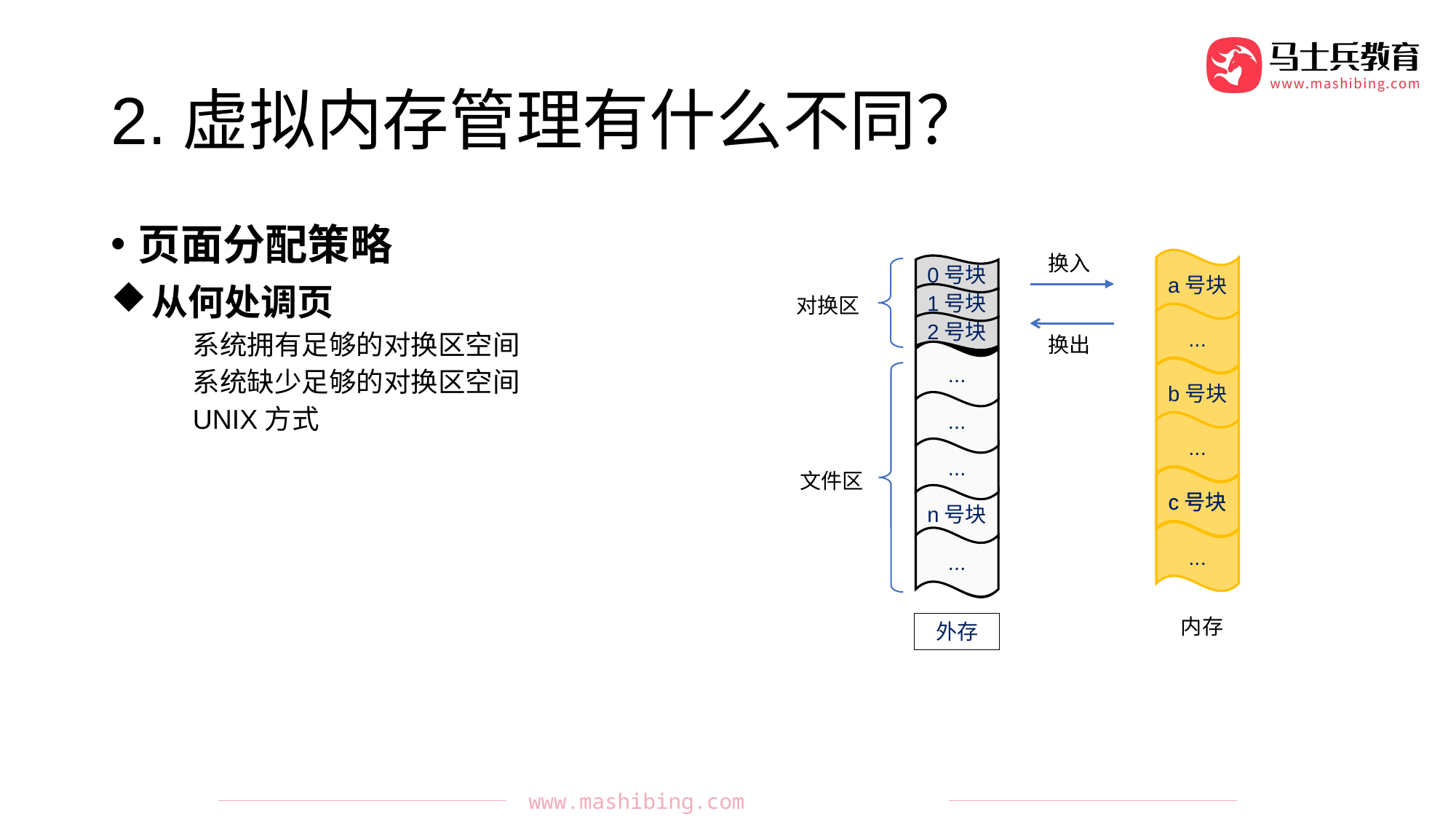

# 2.虚拟内存管理有什么不同？
页面分配策略
从何处调页
系统拥有足够的对换区空间
系统缺少足够的对换区空间
UNIX方式
换入

a号块

0号块

1号块
对换区
...
2号块
换出
...
b号块

...
...
...
文件区
c号块
c号块
n号块
...
...
内存
外存